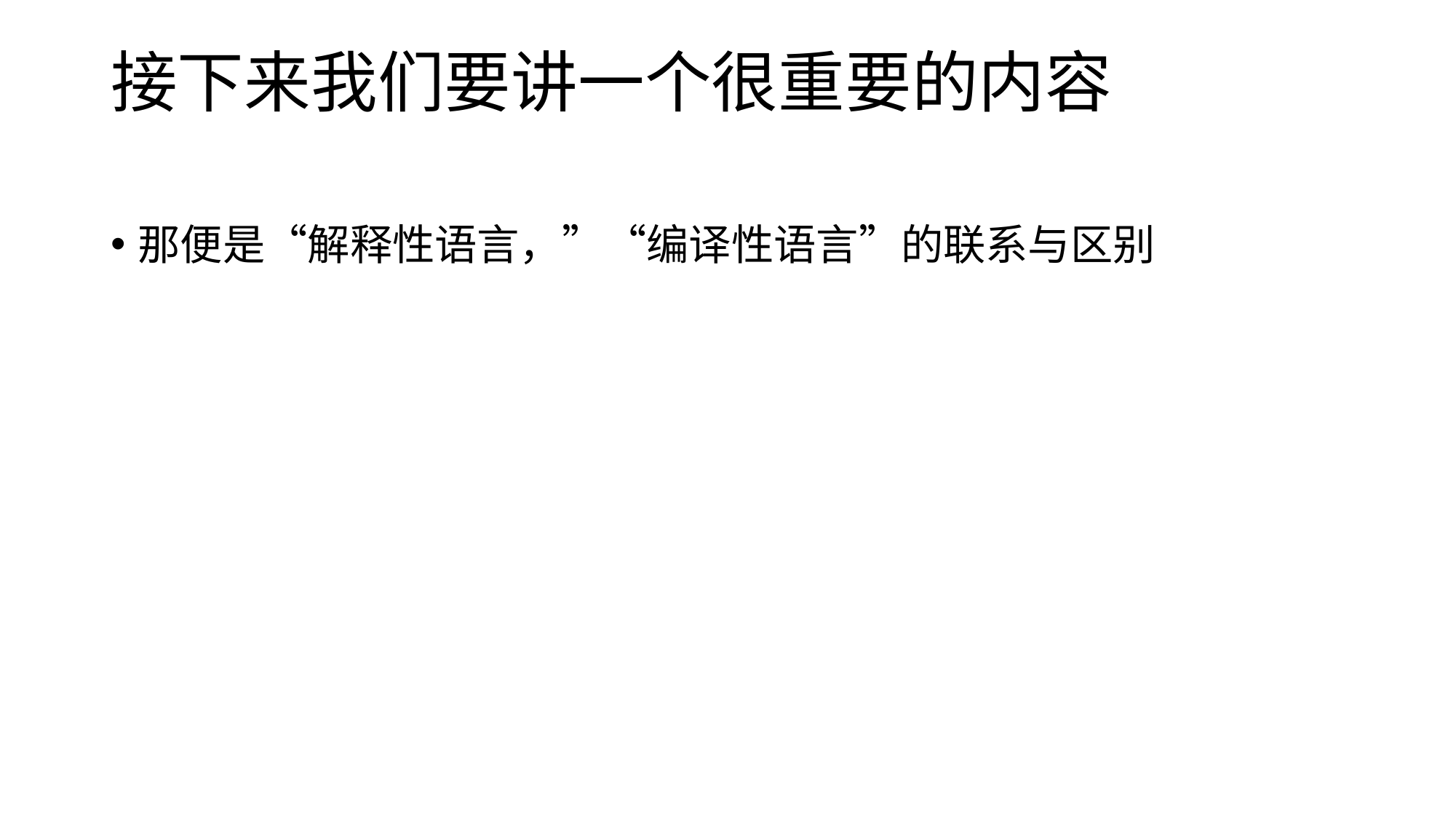

# 接下来我们要讲一个很重要的内容
那便是“解释性语言，”“编译性语言”的联系与区别